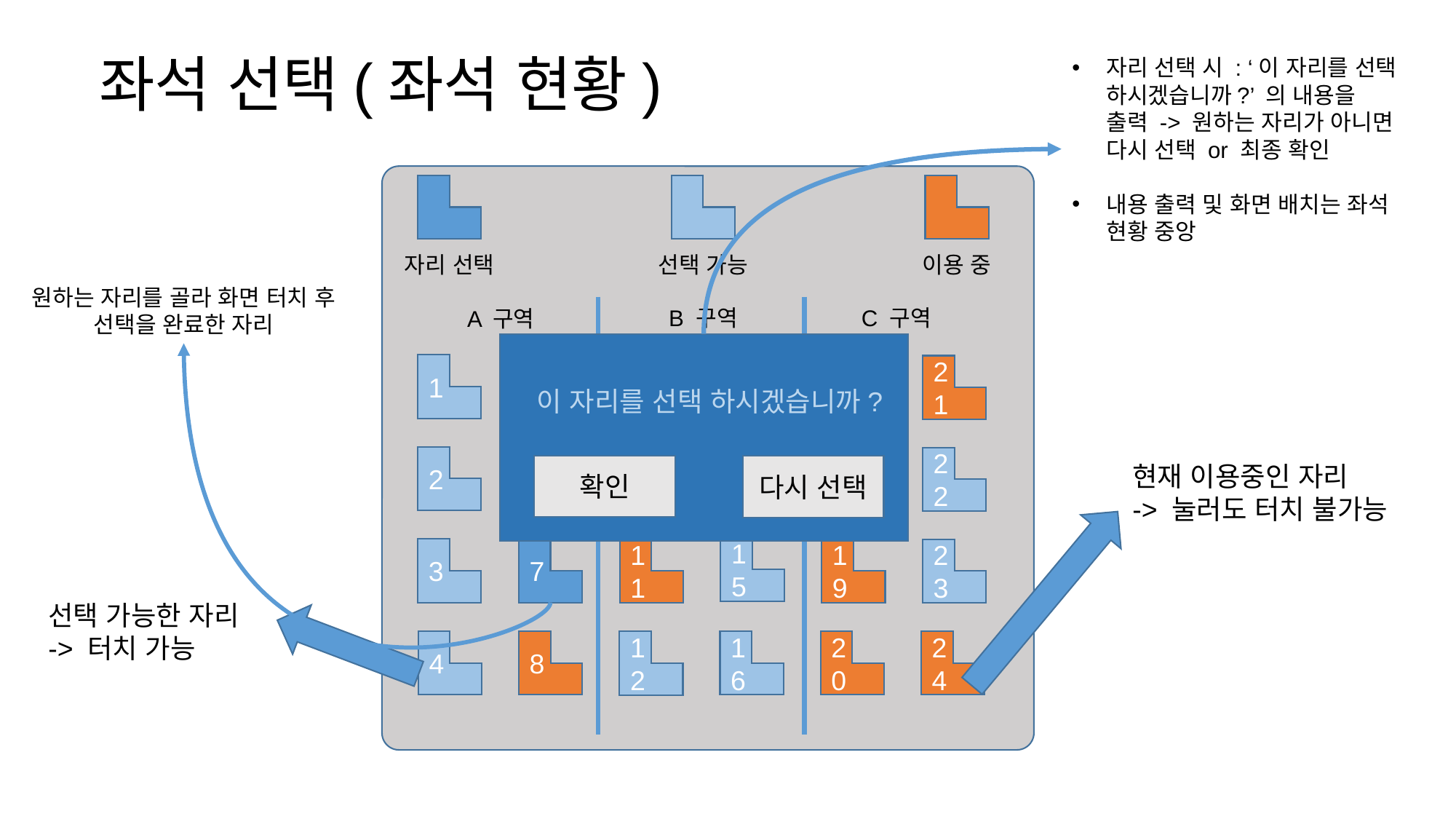

# 좌석 선택(좌석 현황)
자리 선택 시 : ‘이 자리를 선택 하시겠습니까?’ 의 내용을 출력 -> 원하는 자리가 아니면 다시 선택 or 최종 확인

내용 출력 및 화면 배치는 좌석 현황 중앙

이 자리를 선택 하시겠습니까?
확인
다시 선택

자리 선택
선택 가능
이용 중
원하는 자리를 골라 화면 터치 후 선택을 완료한 자리
B 구역
C 구역
A 구역
13
5
17
9
1
21
14
6
18
10
2
22
현재 이용중인 자리
-> 눌러도 터치 불가능
15
7
19
3
11
23

선택 가능한 자리
-> 터치 가능

20
24
8
16
4
12